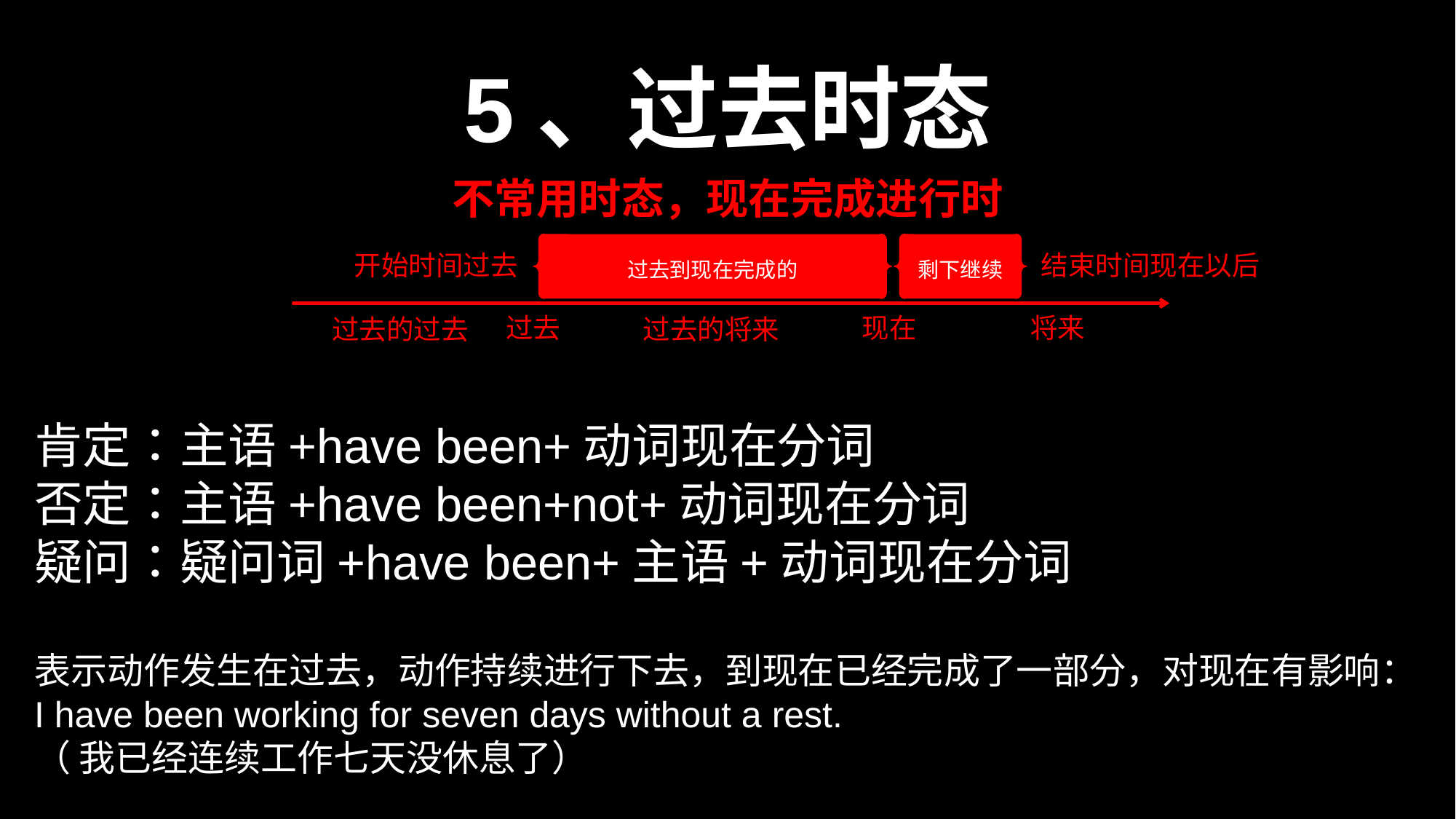

5、过去时态
不常用时态，现在完成进行时
过去到现在完成的
过去
将来
现在
过去的将来
过去的过去
剩下继续
开始时间过去
结束时间现在以后
肯定：主语+have been+动词现在分词
否定：主语+have been+not+动词现在分词
疑问：疑问词+have been+主语+动词现在分词

表示动作发生在过去，动作持续进行下去，到现在已经完成了一部分，对现在有影响：
I have been working for seven days without a rest.
（ 我已经连续工作七天没休息了）